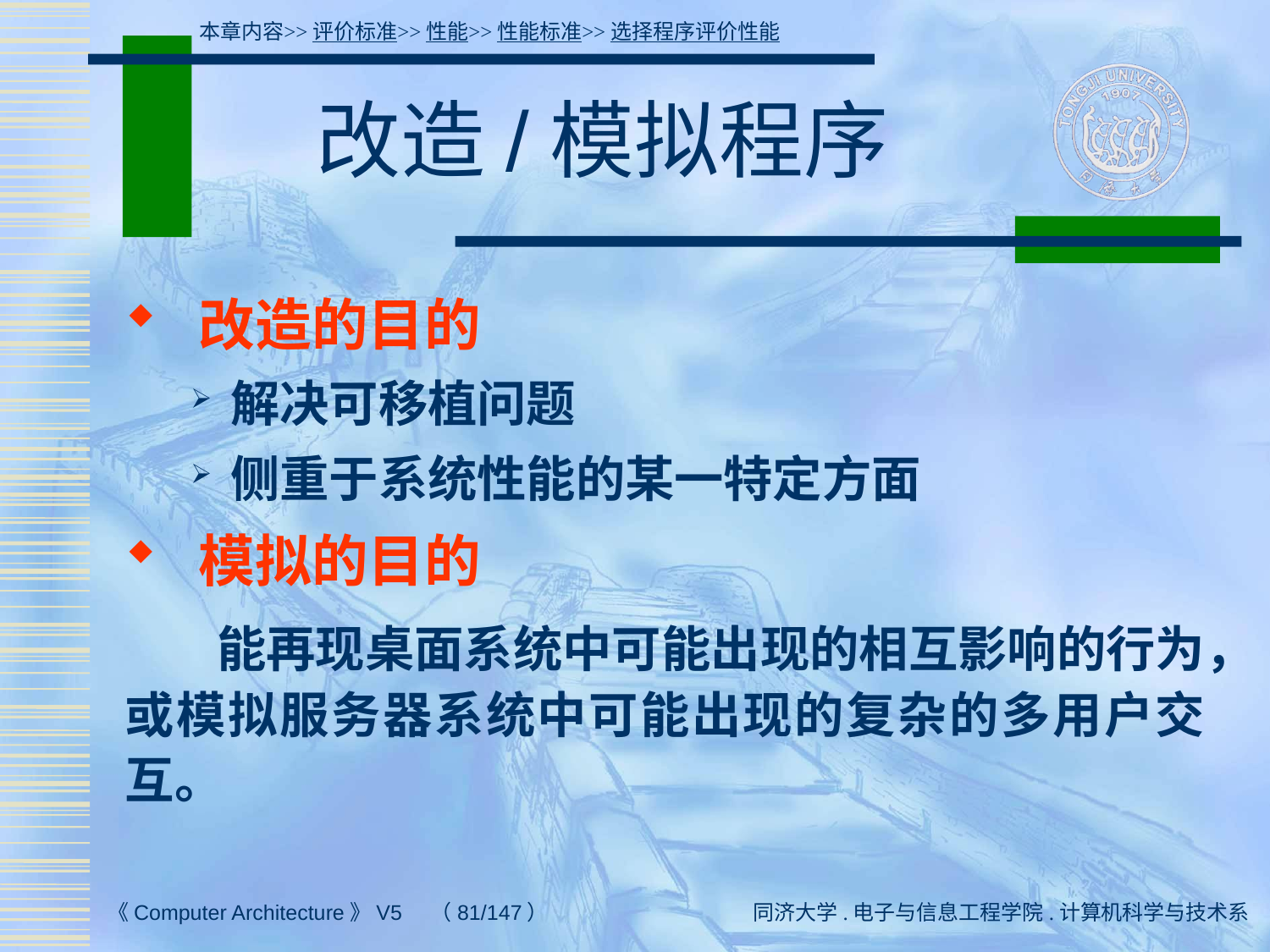

本章内容>>评价标准>>性能>>性能标准>>选择程序评价性能
# 改造/模拟程序
  改造的目的
解决可移植问题
侧重于系统性能的某一特定方面
  模拟的目的
      能再现桌面系统中可能出现的相互影响的行为，或模拟服务器系统中可能出现的复杂的多用户交互。